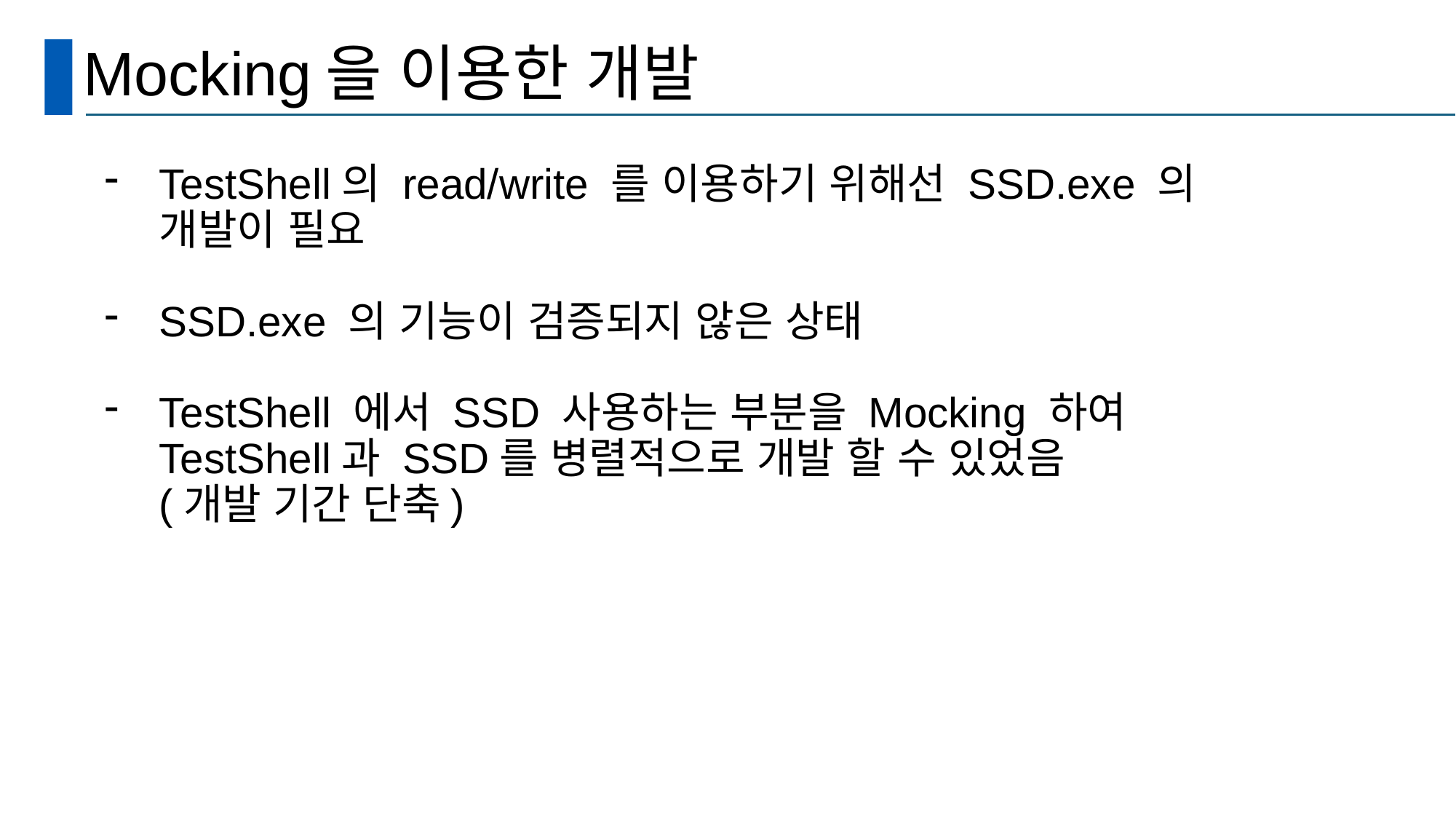

# Mocking을 이용한 개발
TestShell의 read/write 를 이용하기 위해선 SSD.exe 의 개발이 필요

SSD.exe 의 기능이 검증되지 않은 상태

TestShell 에서 SSD 사용하는 부분을 Mocking 하여
TestShell과 SSD를 병렬적으로 개발 할 수 있었음
(개발 기간 단축)